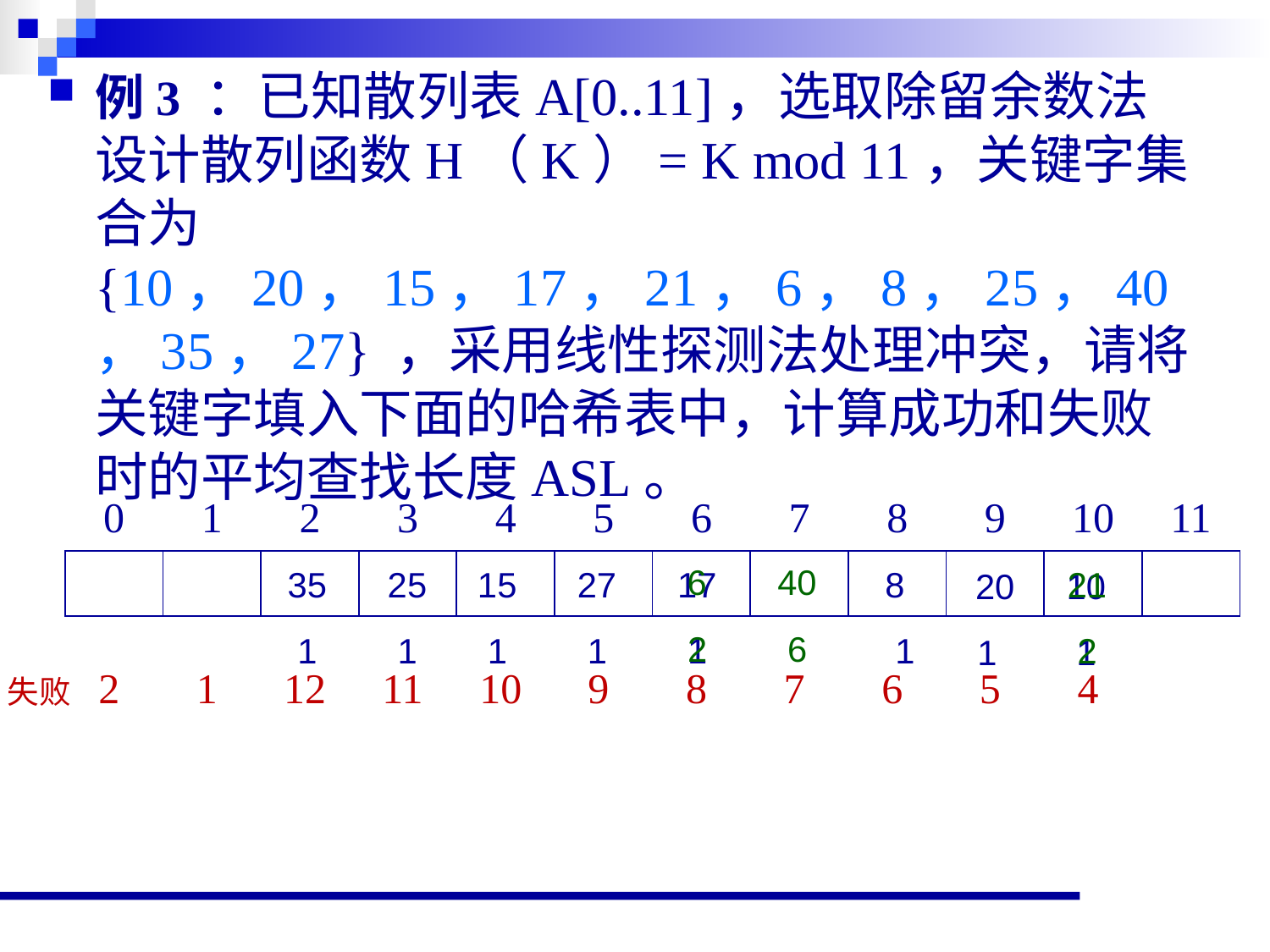

例3 ：已知散列表A[0..11]，选取除留余数法设计散列函数H（K）= K mod 11，关键字集合为{10，20，15，17，21，6，8，25，40，35，27} ，采用线性探测法处理冲突，请将关键字填入下面的哈希表中，计算成功和失败时的平均查找长度ASL。
| 0 | 1 | 2 | 3 | 4 | 5 | 6 | 7 | 8 | 9 | 10 | 11 |
| --- | --- | --- | --- | --- | --- | --- | --- | --- | --- | --- | --- |
|  |  |  |  |  |  |  |  |  |  |  |  |
|  |  |  |  |  |  |  |  |  |  |  |  |
 6
2
40
6
35
1
25
1
15
1
27
1
17
1
8
1
21
2
20
1
10
1
失败
| 2 | 1 | 12 | 11 | 10 | 9 | 8 | 7 | 6 | 5 | 4 |  |
| --- | --- | --- | --- | --- | --- | --- | --- | --- | --- | --- | --- |